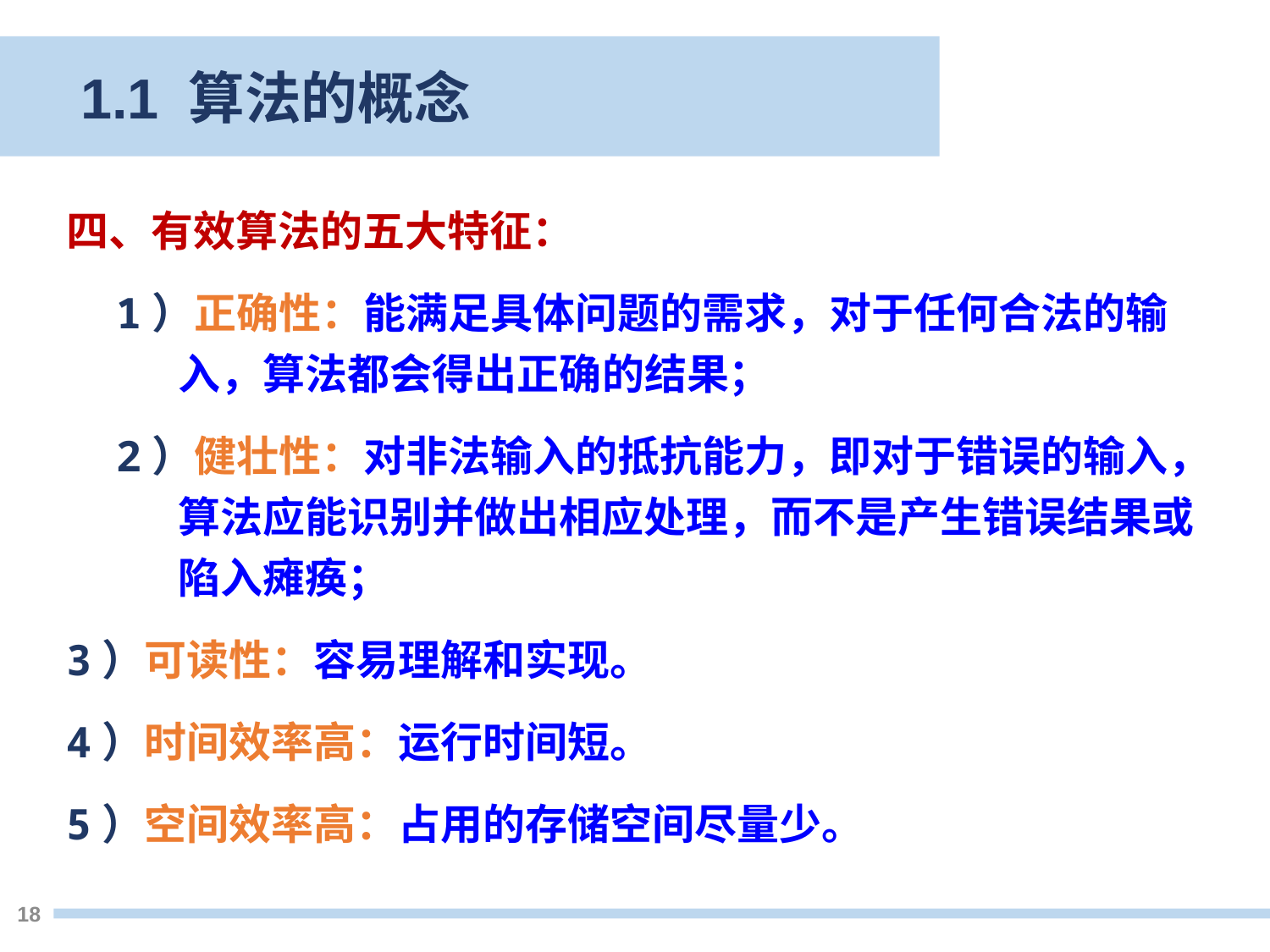

1.1 算法的概念
四、有效算法的五大特征：
1）正确性：能满足具体问题的需求，对于任何合法的输入，算法都会得出正确的结果；
2）健壮性：对非法输入的抵抗能力，即对于错误的输入，算法应能识别并做出相应处理，而不是产生错误结果或陷入瘫痪；
3）可读性：容易理解和实现。
4）时间效率高：运行时间短。
5）空间效率高：占用的存储空间尽量少。
18